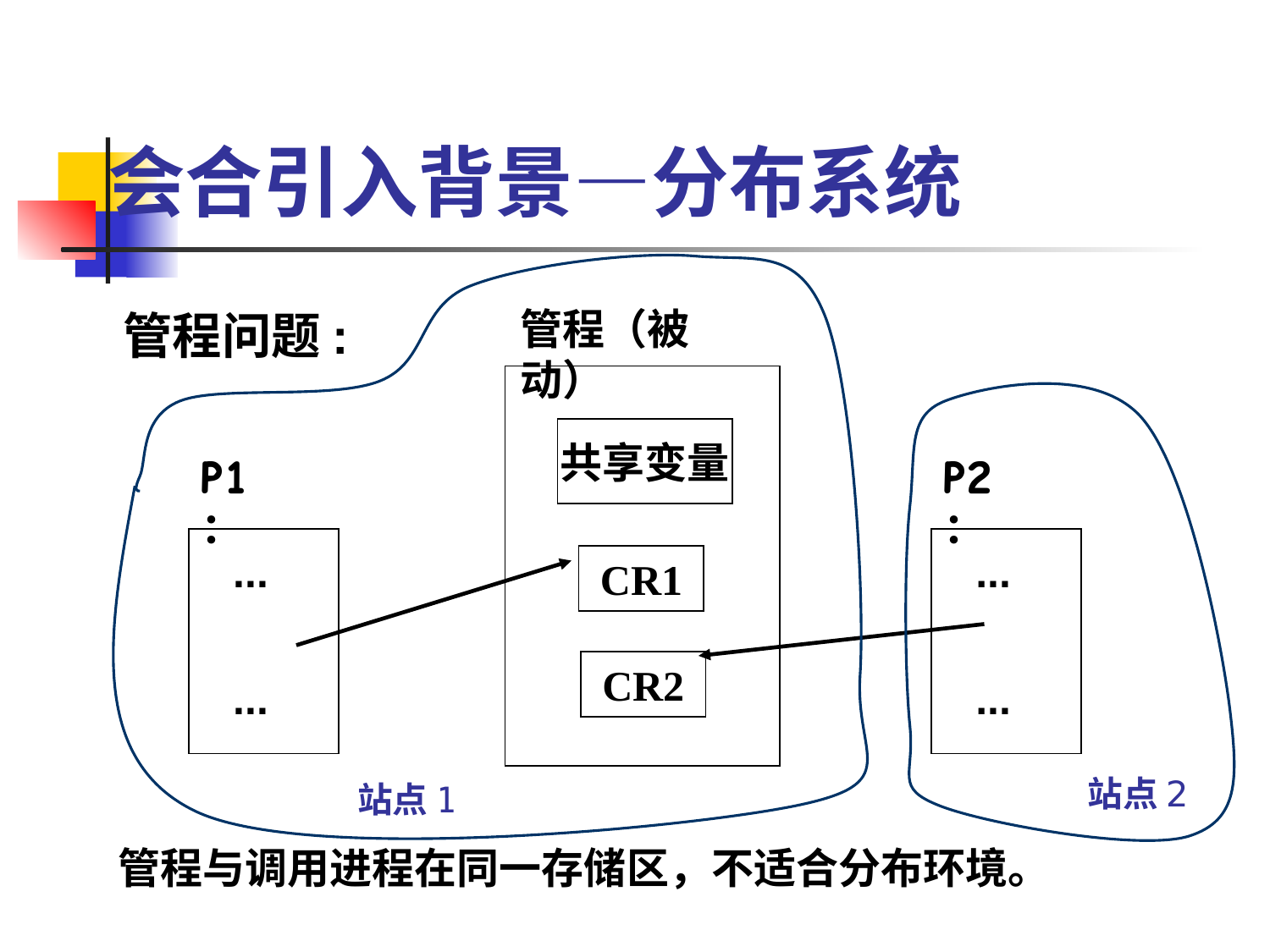

# 会合引入背景—分布系统

管程（被动）
管程问题:

共享变量
CR1
CR2
P1：

...
...
P2：

...
...

站点2
站点1
管程与调用进程在同一存储区，不适合分布环境。